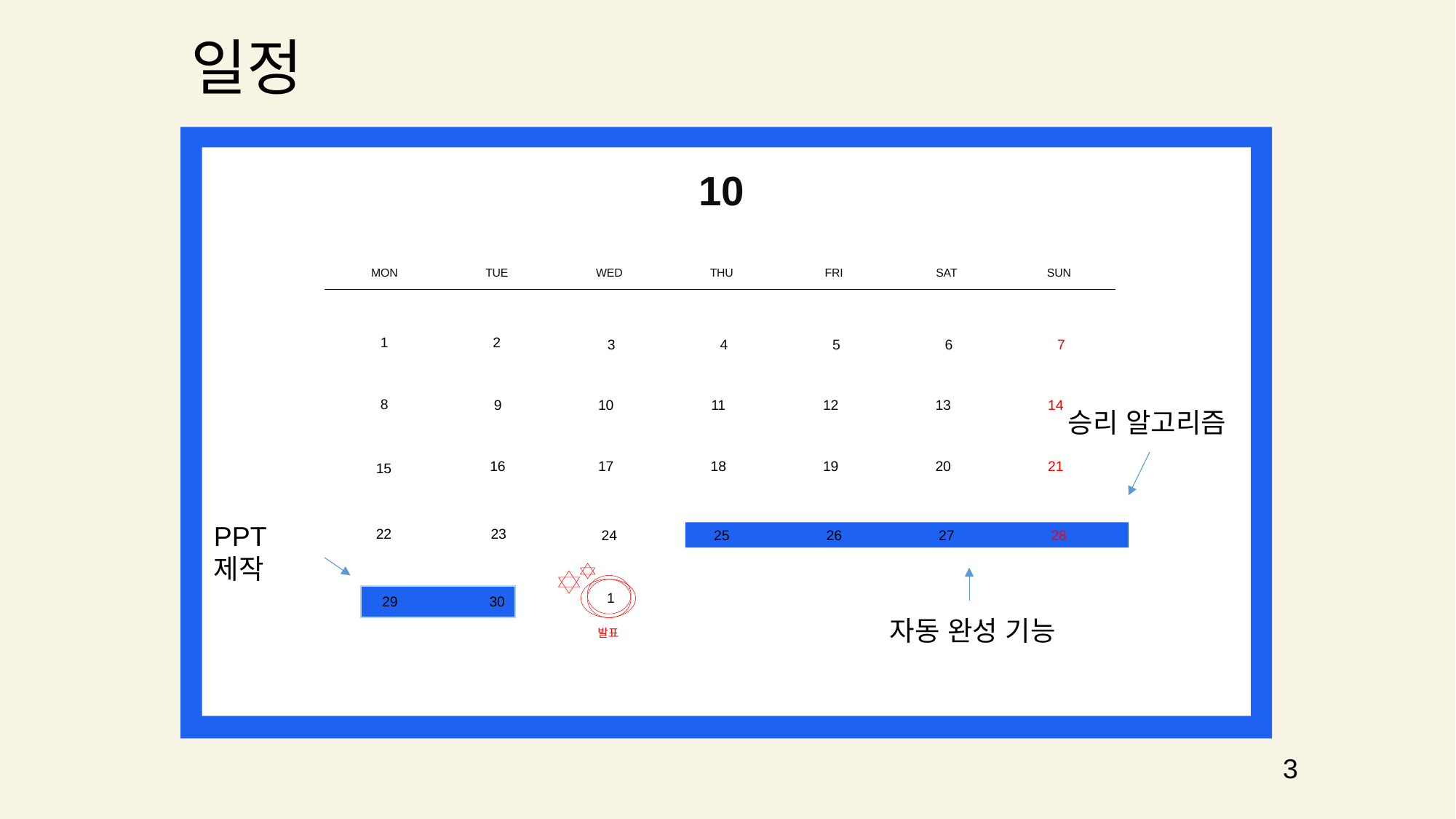

일정

10
MON
TUE
WED
THU
FRI
SAT
SUN
1
2
3
4
5
6
7
8
9
10
11
12
13
14
16
15
승리 알고리즘
17
18
19
20
21
22
23
PPT 제작
24
25
26
27
28

1

29
30
자동 완성 기능
발표
3